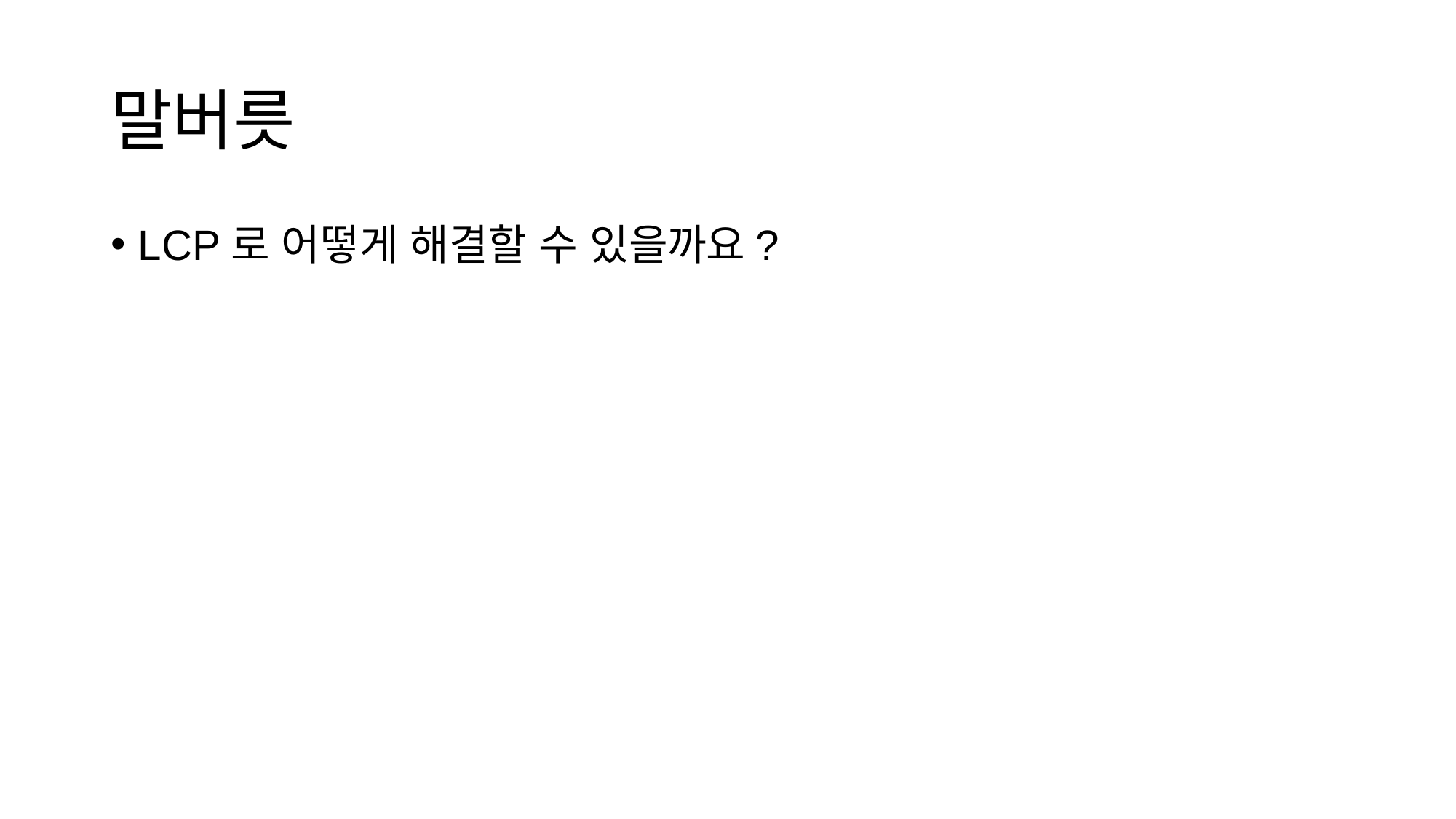

# 말버릇
LCP로 어떻게 해결할 수 있을까요?